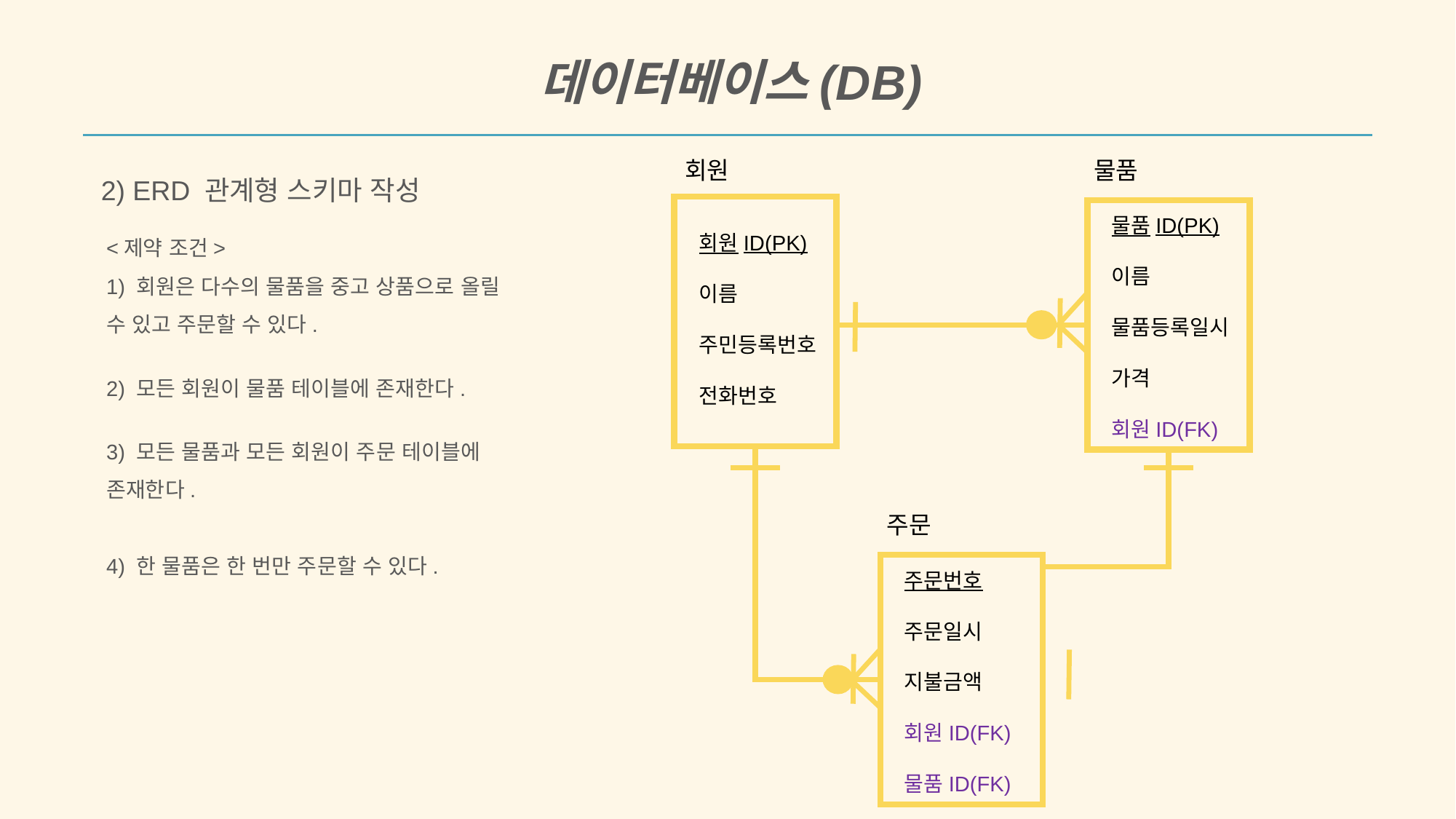

데이터베이스(DB)
2) ERD 관계형 스키마 작성
회원

회원ID(PK)

이름

주민등록번호

전화번호
물품

물품ID(PK)

이름

물품등록일시

가격

회원ID(FK)
<제약 조건>
1) 회원은 다수의 물품을 중고 상품으로 올릴 수 있고 주문할 수 있다.

2) 모든 회원이 물품 테이블에 존재한다.

3) 모든 물품과 모든 회원이 주문 테이블에 존재한다.

4) 한 물품은 한 번만 주문할 수 있다.

주문

주문번호

주문일시

지불금액

회원ID(FK)

물품ID(FK)